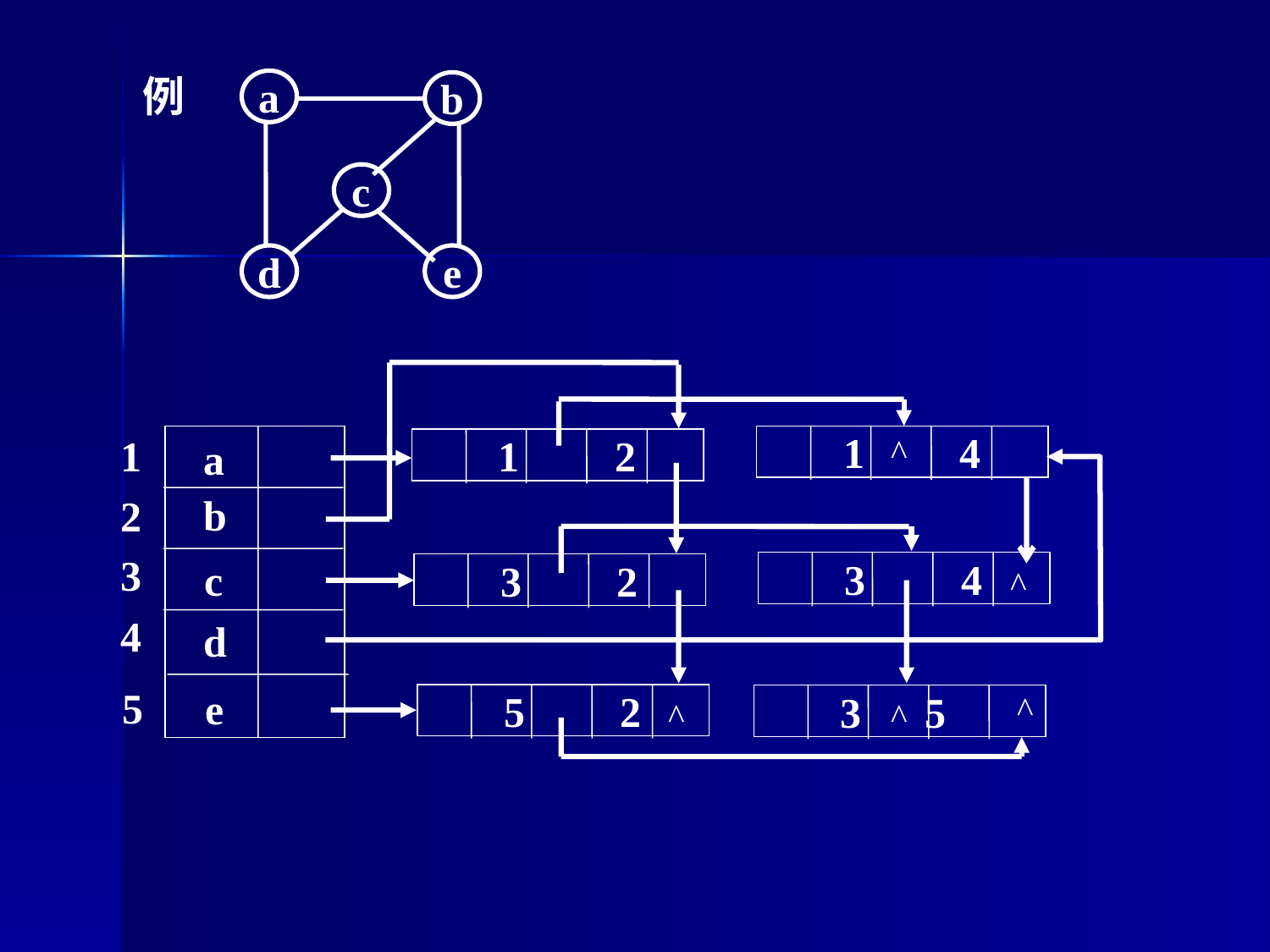

例
a
b

c

d
e

1
       1         4

a
       1         2

b
2

3
c

       3         4

       3         2

4
d

5
e
       5         2

       3      5

^

^

^
^
^